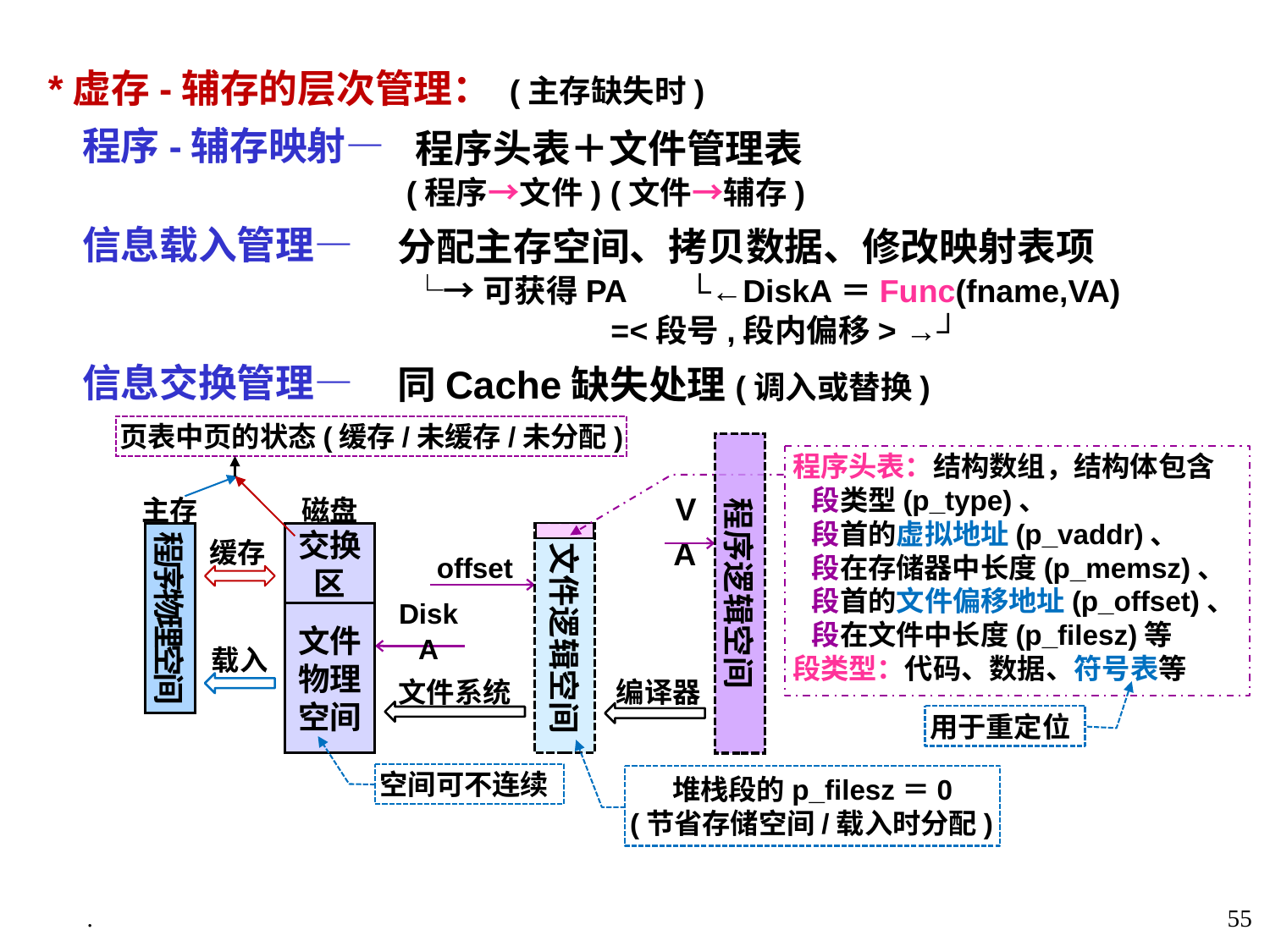

*虚存-辅存的层次管理： (主存缺失时)
    程序-辅存映射—

    信息载入管理—

    信息交换管理—
 程序头表＋文件管理表
 (程序→文件) (文件→辅存)
分配主存空间、拷贝数据、修改映射表项
  └→可获得PA       └←DiskA＝Func(fname,VA)
                        =<段号,段内偏移> →┘
同Cache缺失处理(调入或替换)
页表中页的状态(缓存/未缓存/未分配)
程序逻辑空间
主存
磁盘
程序物理空间
交换区
文件物理空间
程序头表：结构数组，结构体包含
  段类型(p_type)、
  段首的虚拟地址(p_vaddr)、
  段在存储器中长度(p_memsz)、
  段首的文件偏移地址(p_offset)、
  段在文件中长度(p_filesz)等
段类型：代码、数据、符号表等
缓存

载入

VA
文件逻辑空间

offset
DiskA
文件系统
编译器

用于重定位
空间可不连续
堆栈段的p_filesz＝0
(节省存储空间/载入时分配)
.
55